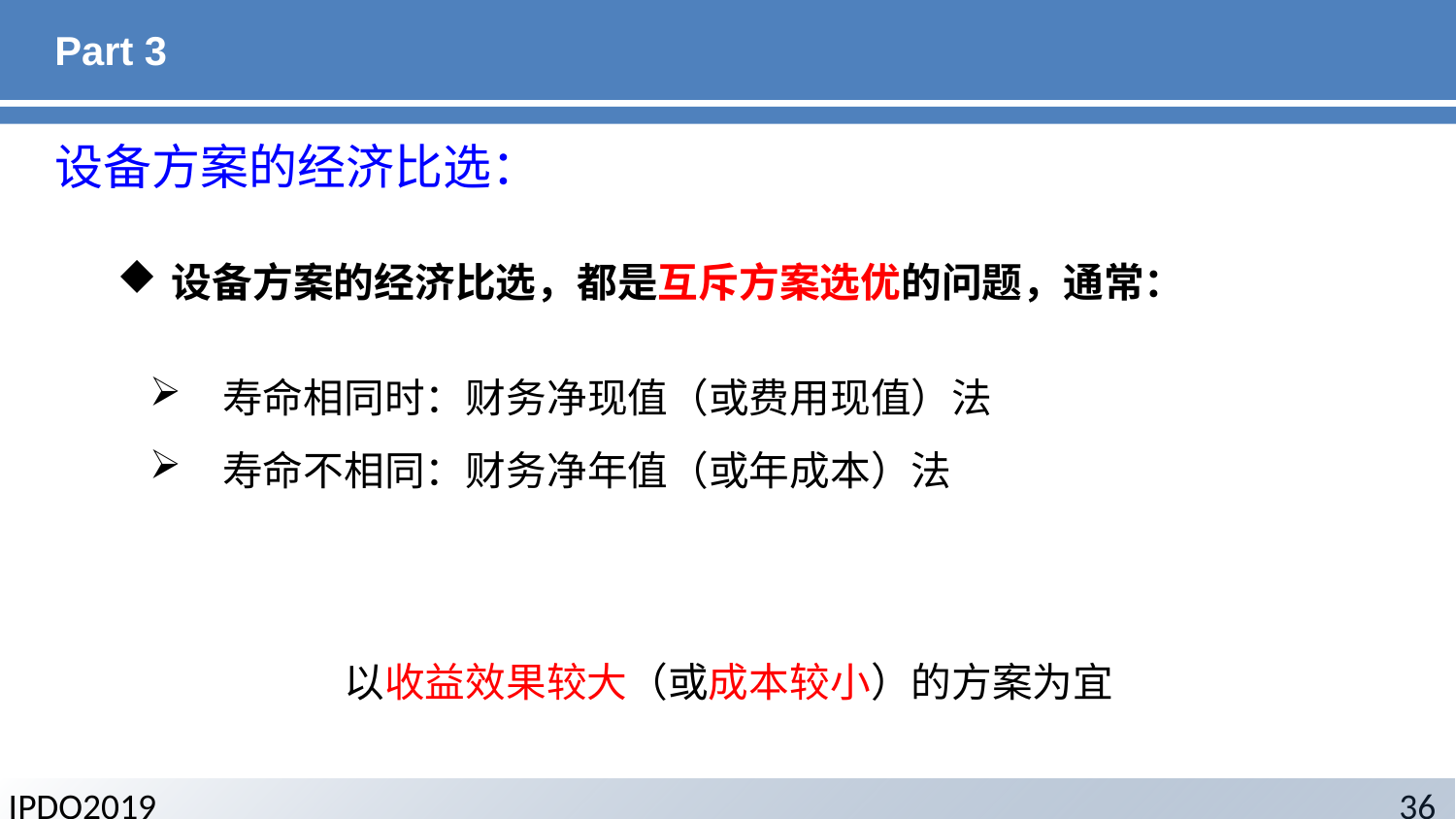

# Part 3

设备方案的经济比选：
设备方案的经济比选，都是互斥方案选优的问题，通常：
寿命相同时：财务净现值（或费用现值）法
寿命不相同：财务净年值（或年成本）法

以收益效果较大（或成本较小）的方案为宜
IPDO2019
36